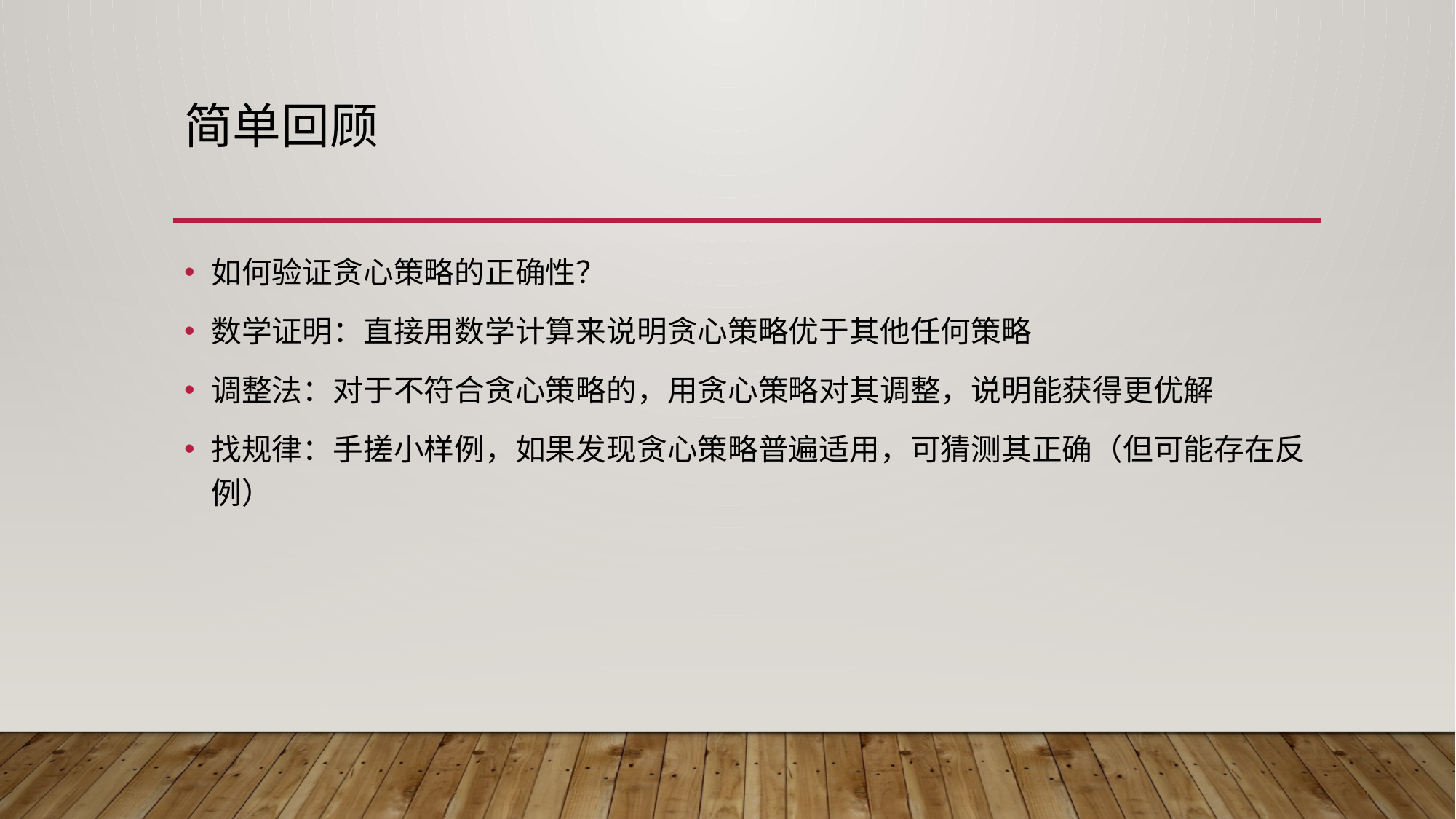

# 简单回顾
如何验证贪心策略的正确性？
数学证明：直接用数学计算来说明贪心策略优于其他任何策略
调整法：对于不符合贪心策略的，用贪心策略对其调整，说明能获得更优解
找规律：手搓小样例，如果发现贪心策略普遍适用，可猜测其正确（但可能存在反例）